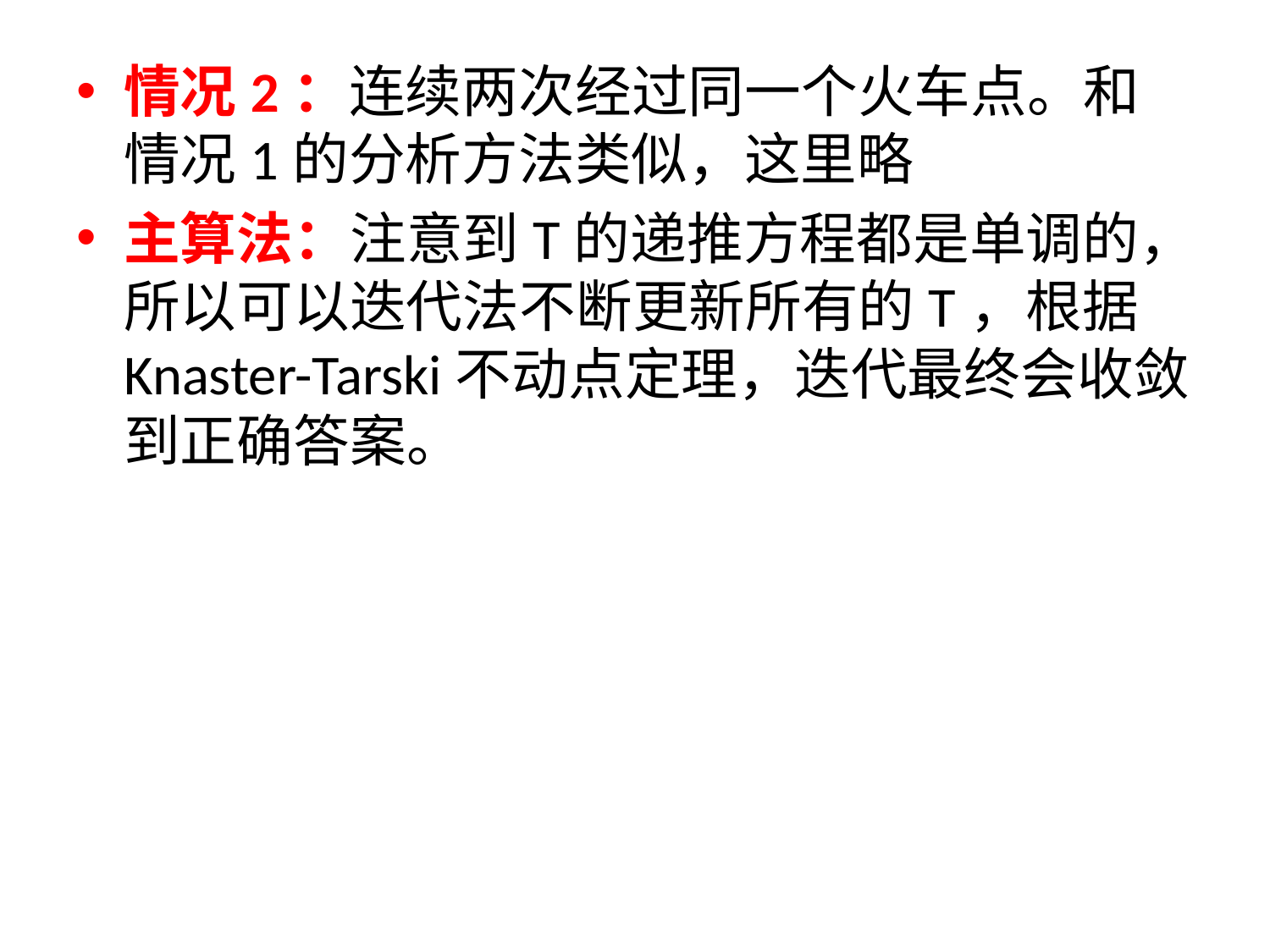

情况2：连续两次经过同一个火车点。和情况1的分析方法类似，这里略
主算法：注意到T的递推方程都是单调的，所以可以迭代法不断更新所有的T，根据Knaster-Tarski不动点定理，迭代最终会收敛到正确答案。